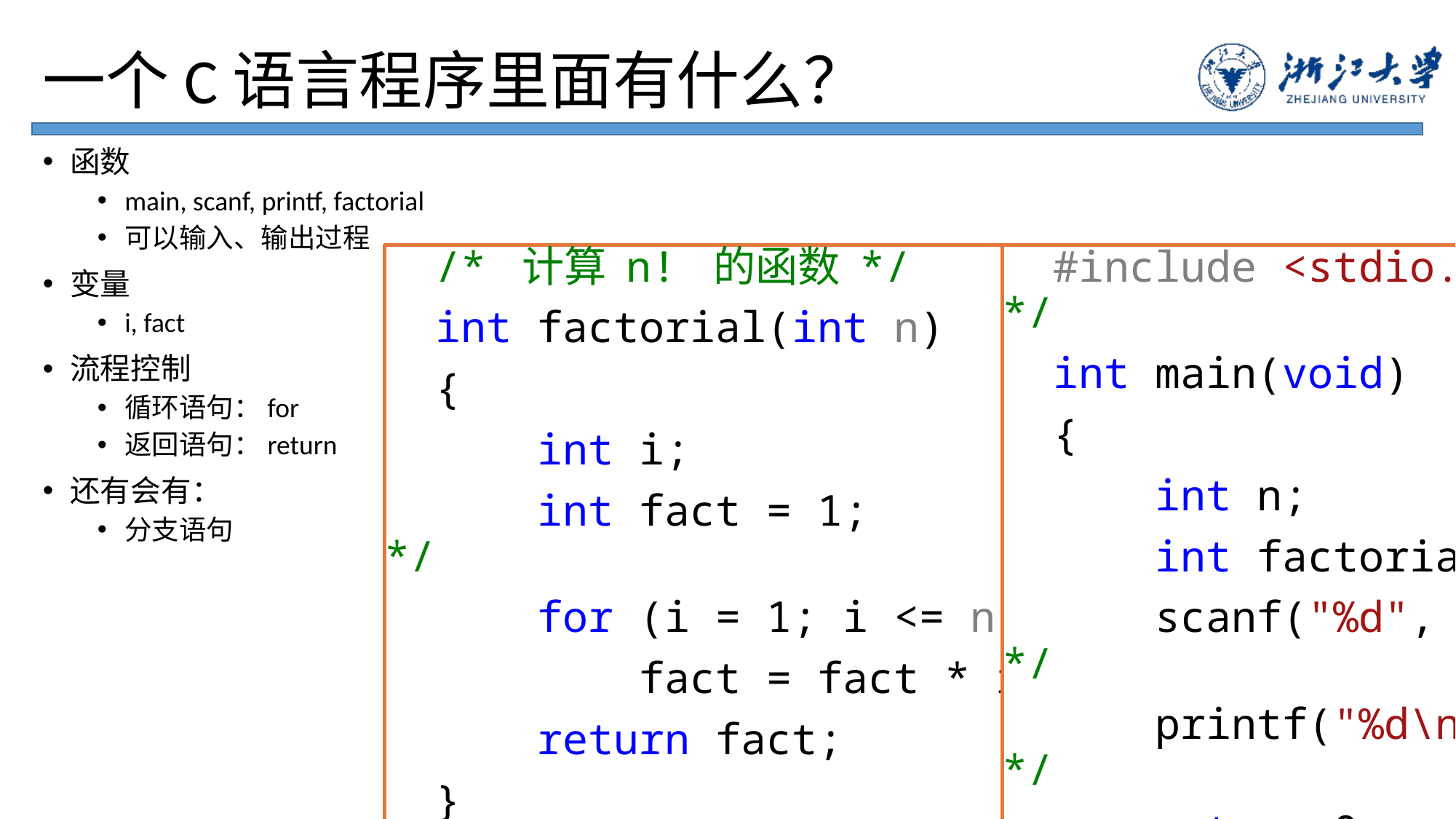

# 一个C语言程序里面有什么？
函数
main, scanf, printf, factorial
可以输入、输出过程
变量
i, fact
流程控制
循环语句：for
返回语句：return
还有会有：
分支语句

  /* 计算 n! 的函数 */
  int factorial(int n)            /* 函数头 */
  {                               /* 函数体开始*/
      int i;                      /* 定义变量 i */
      int fact = 1;               /* 定义变量 fact */
      for (i = 1; i <= n; i++)    /* 循环 */
          fact = fact * i;        /* 乘法 */
      return fact;                /* 返回结果 */
  }                               /* 函数体结束*/
  #include <stdio.h>                /* 编译预处理命令 */
  int main(void)                    /* 主函数 */
  {                                 /* 函数体开始*/
      int n;                        /* 定义变量*/
      int factorial(int n);         /* 声明函数*/
      scanf("%d", &n);              /* 输入一个整数 */
      printf("%d\n", factorial(n)); /* 计算，并输出*/
      return 0;                     /* 返回语句 */
  }                                 /* 函数体结束*/
页码 5